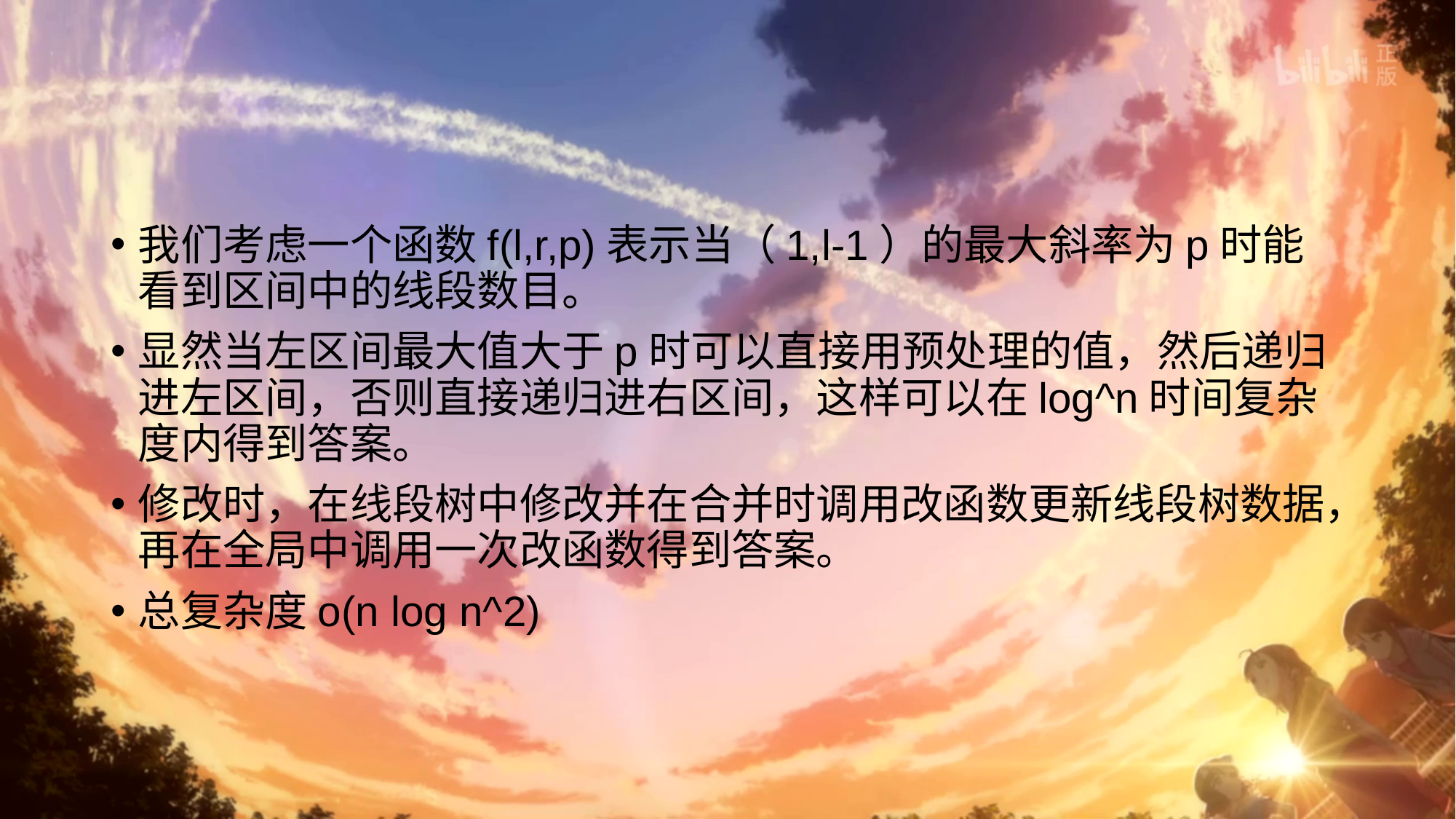

#
我们考虑一个函数f(l,r,p)表示当（1,l-1）的最大斜率为p时能看到区间中的线段数目。
显然当左区间最大值大于p时可以直接用预处理的值，然后递归进左区间，否则直接递归进右区间，这样可以在log^n时间复杂度内得到答案。
修改时，在线段树中修改并在合并时调用改函数更新线段树数据，再在全局中调用一次改函数得到答案。
总复杂度o(n log n^2)